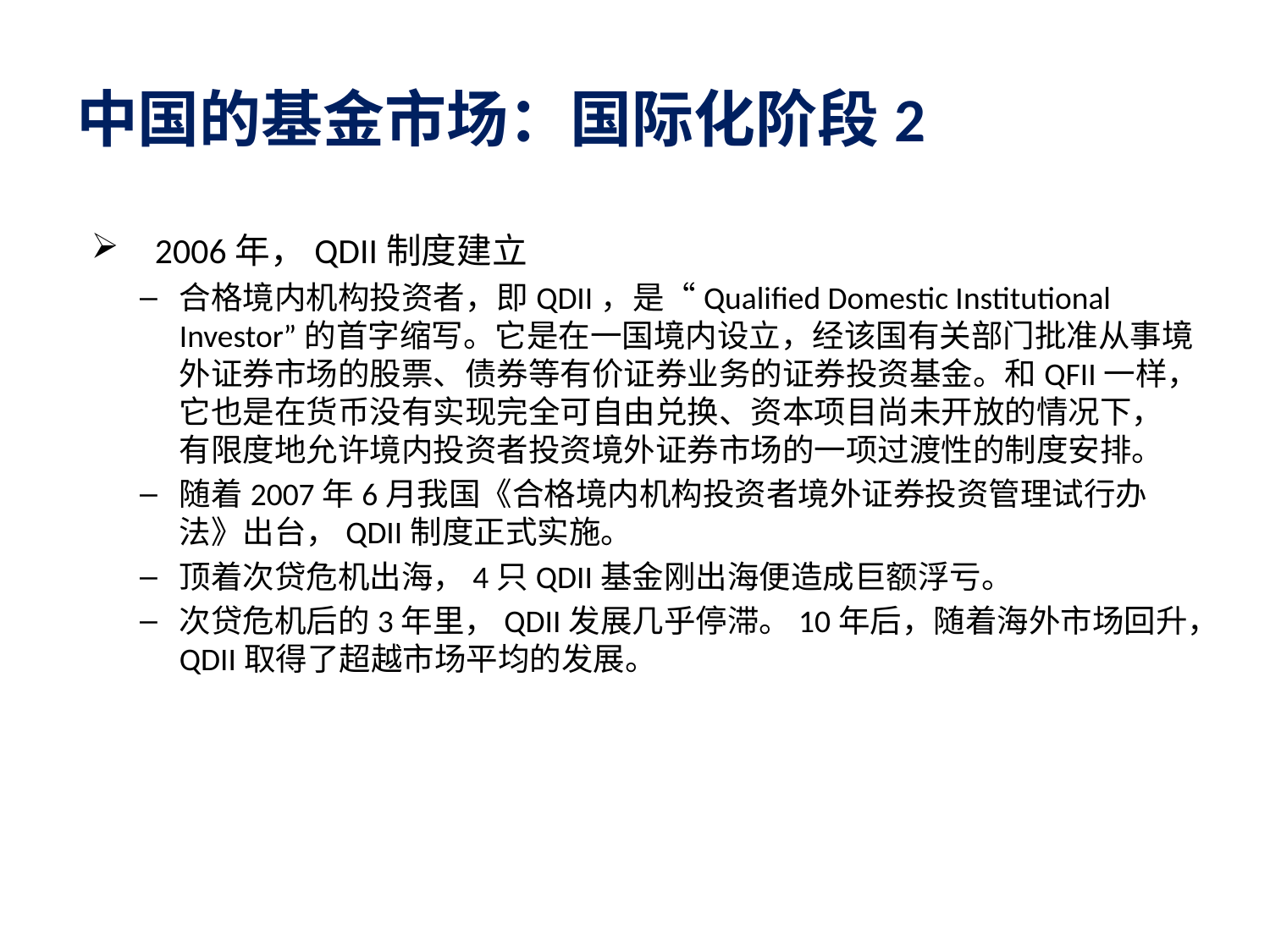

# 中国的基金市场：国际化阶段2
2006年，QDII制度建立
合格境内机构投资者，即QDII，是“Qualified Domestic Institutional Investor”的首字缩写。它是在一国境内设立，经该国有关部门批准从事境外证券市场的股票、债券等有价证券业务的证券投资基金。和QFII一样，它也是在货币没有实现完全可自由兑换、资本项目尚未开放的情况下，有限度地允许境内投资者投资境外证券市场的一项过渡性的制度安排。
随着2007年6月我国《合格境内机构投资者境外证券投资管理试行办法》出台，QDII制度正式实施。
顶着次贷危机出海，4只QDII基金刚出海便造成巨额浮亏。
次贷危机后的3年里，QDII发展几乎停滞。10年后，随着海外市场回升，QDII取得了超越市场平均的发展。